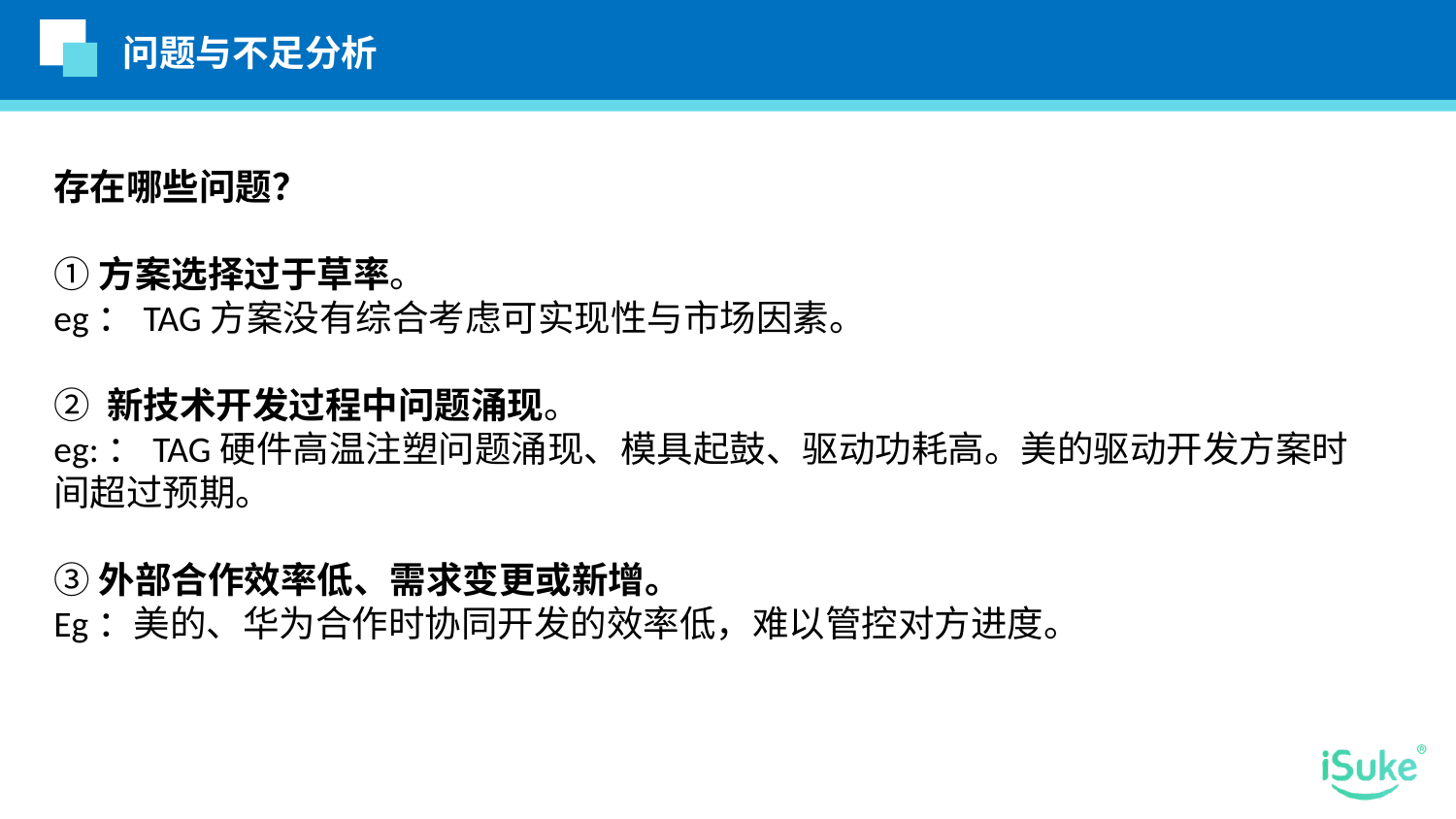

问题与不足分析

存在哪些问题？

①方案选择过于草率。
eg：TAG方案没有综合考虑可实现性与市场因素。

② 新技术开发过程中问题涌现。
eg:：TAG硬件高温注塑问题涌现、模具起鼓、驱动功耗高。美的驱动开发方案时间超过预期。

③外部合作效率低、需求变更或新增。
Eg：美的、华为合作时协同开发的效率低，难以管控对方进度。